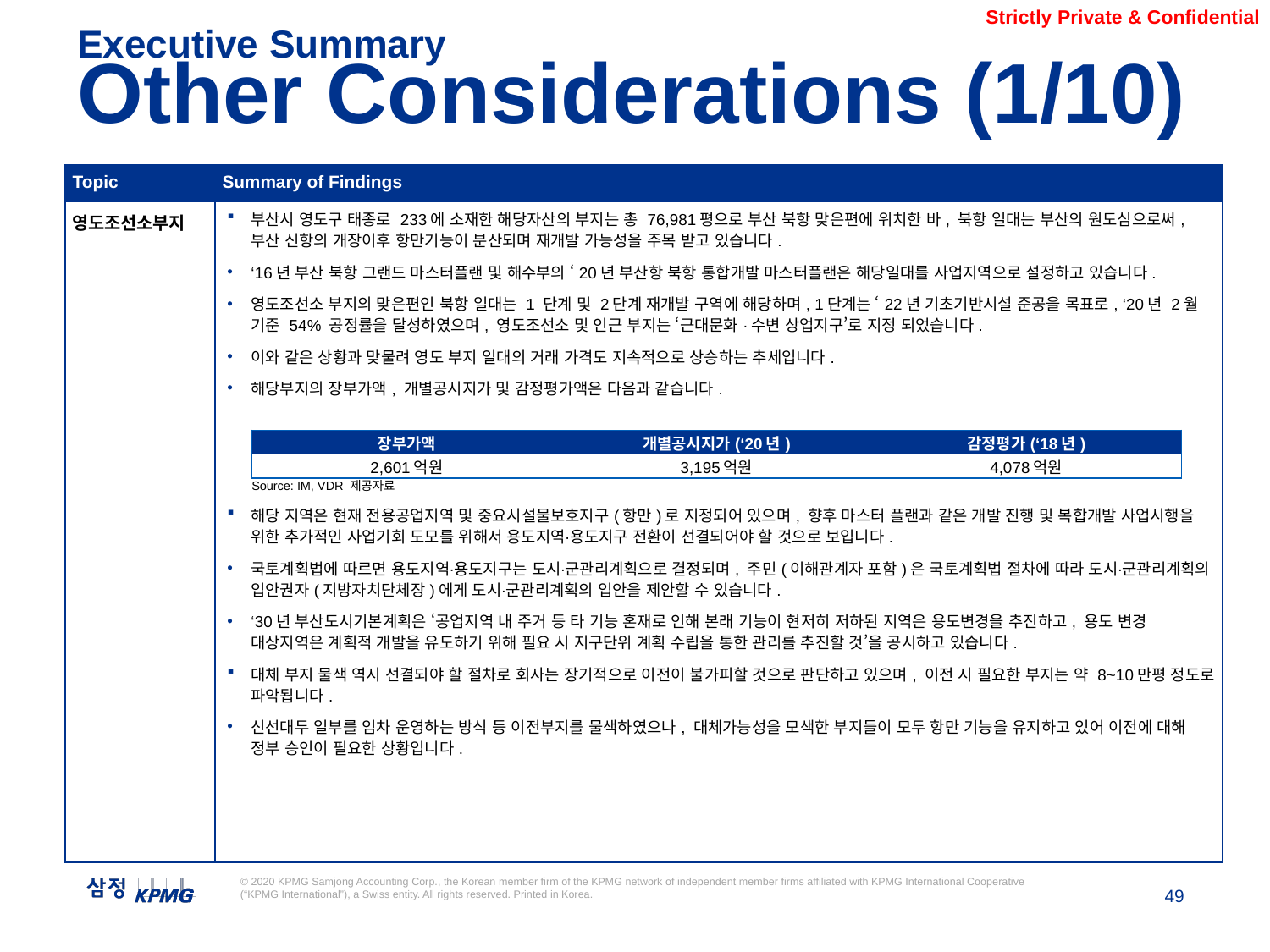

Executive Summary
Other Considerations (1/10)
| Topic | Summary of Findings |
| --- | --- |
| 영도조선소부지 | 부산시 영도구 태종로 233에 소재한 해당자산의 부지는 총 76,981평으로 부산 북항 맞은편에 위치한 바, 북항 일대는 부산의 원도심으로써, 부산 신항의 개장이후 항만기능이 분산되며 재개발 가능성을 주목 받고 있습니다. ‘16년 부산 북항 그랜드 마스터플랜 및 해수부의 ‘20년 부산항 북항 통합개발 마스터플랜은 해당일대를 사업지역으로 설정하고 있습니다. 영도조선소 부지의 맞은편인 북항 일대는 1 단계 및 2단계 재개발 구역에 해당하며, 1단계는 ‘22년 기초기반시설 준공을 목표로, ‘20년 2월 기준 54% 공정률을 달성하였으며, 영도조선소 및 인근 부지는 ‘근대문화·수변 상업지구’로 지정 되었습니다. 이와 같은 상황과 맞물려 영도 부지 일대의 거래 가격도 지속적으로 상승하는 추세입니다. 해당부지의 장부가액, 개별공시지가 및 감정평가액은 다음과 같습니다. 해당 지역은 현재 전용공업지역 및 중요시설물보호지구(항만)로 지정되어 있으며, 향후 마스터 플랜과 같은 개발 진행 및 복합개발 사업시행을 위한 추가적인 사업기회 도모를 위해서 용도지역∙용도지구 전환이 선결되어야 할 것으로 보입니다. 국토계획법에 따르면 용도지역∙용도지구는 도시∙군관리계획으로 결정되며, 주민(이해관계자 포함)은 국토계획법 절차에 따라 도시∙군관리계획의 입안권자(지방자치단체장)에게 도시∙군관리계획의 입안을 제안할 수 있습니다. ‘30년 부산도시기본계획은 ‘공업지역 내 주거 등 타 기능 혼재로 인해 본래 기능이 현저히 저하된 지역은 용도변경을 추진하고, 용도 변경 대상지역은 계획적 개발을 유도하기 위해 필요 시 지구단위 계획 수립을 통한 관리를 추진할 것’을 공시하고 있습니다. 대체 부지 물색 역시 선결되야 할 절차로 회사는 장기적으로 이전이 불가피할 것으로 판단하고 있으며, 이전 시 필요한 부지는 약 8~10만평 정도로 파악됩니다. 신선대두 일부를 임차 운영하는 방식 등 이전부지를 물색하였으나, 대체가능성을 모색한 부지들이 모두 항만 기능을 유지하고 있어 이전에 대해 정부 승인이 필요한 상황입니다. |
| 장부가액 | 개별공시지가(‘20년) | 감정평가(‘18년) |
| --- | --- | --- |
| 2,601억원 | 3,195억원 | 4,078억원 |
Source: IM, VDR 제공자료